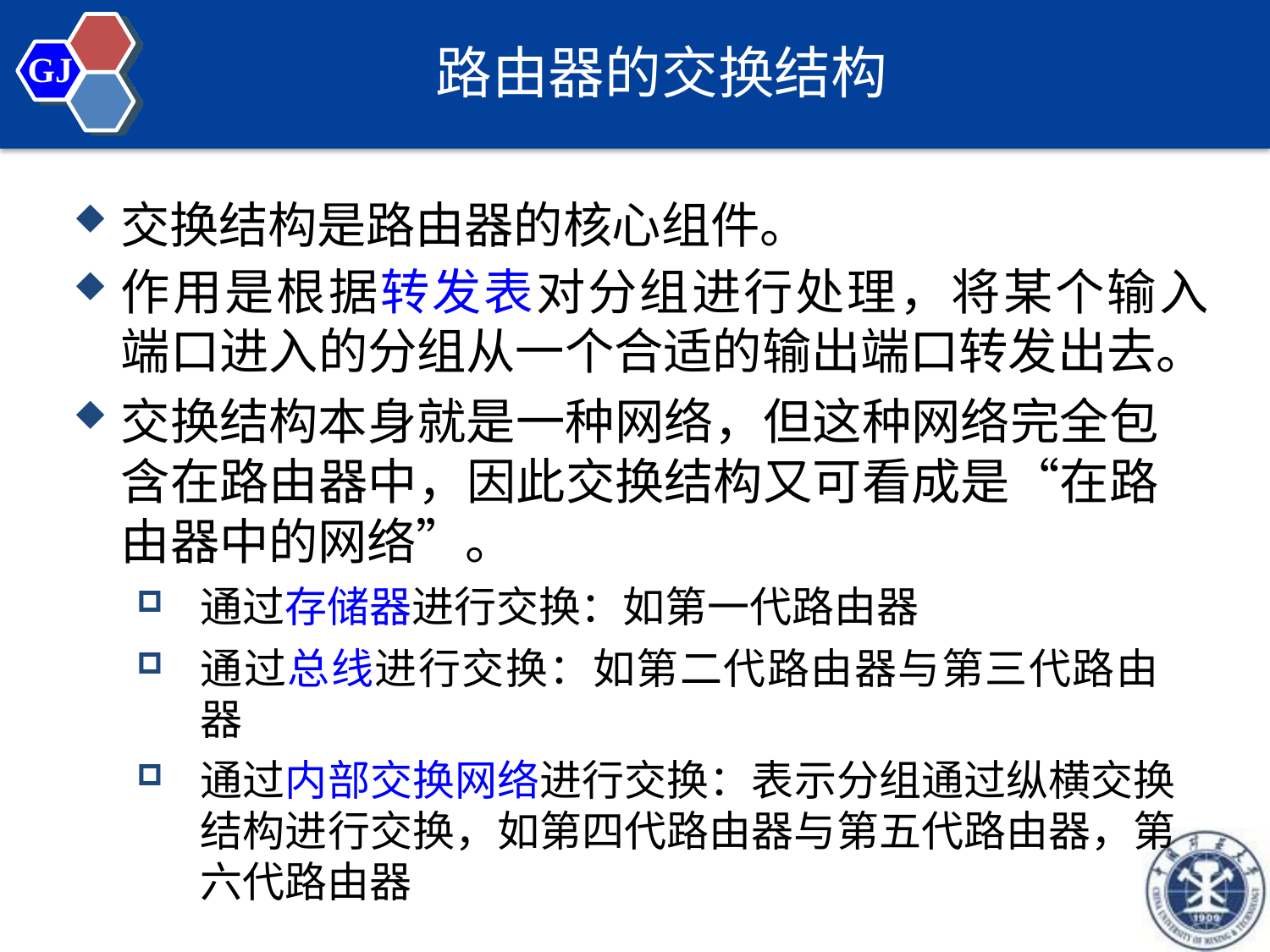

# 路由器的交换结构
GJ
交换结构是路由器的核心组件。
作用是根据转发表对分组进行处理，将某个输⼊ 端⼝进⼊的分组从⼀个合适的输出端⼝转发出去。
交换结构本身就是⼀种网络，但这种网络完全包 含在路由器中，因此交换结构又可看成是“在路 由器中的网络”。
通过存储器进行交换：如第一代路由器
通过总线进行交换：如第二代路由器与第三代路由器
通过内部交换网络进行交换：表示分组通过纵横交换 结构进⾏交换，如第四代路由器与第五代路由器，第 六代路由器